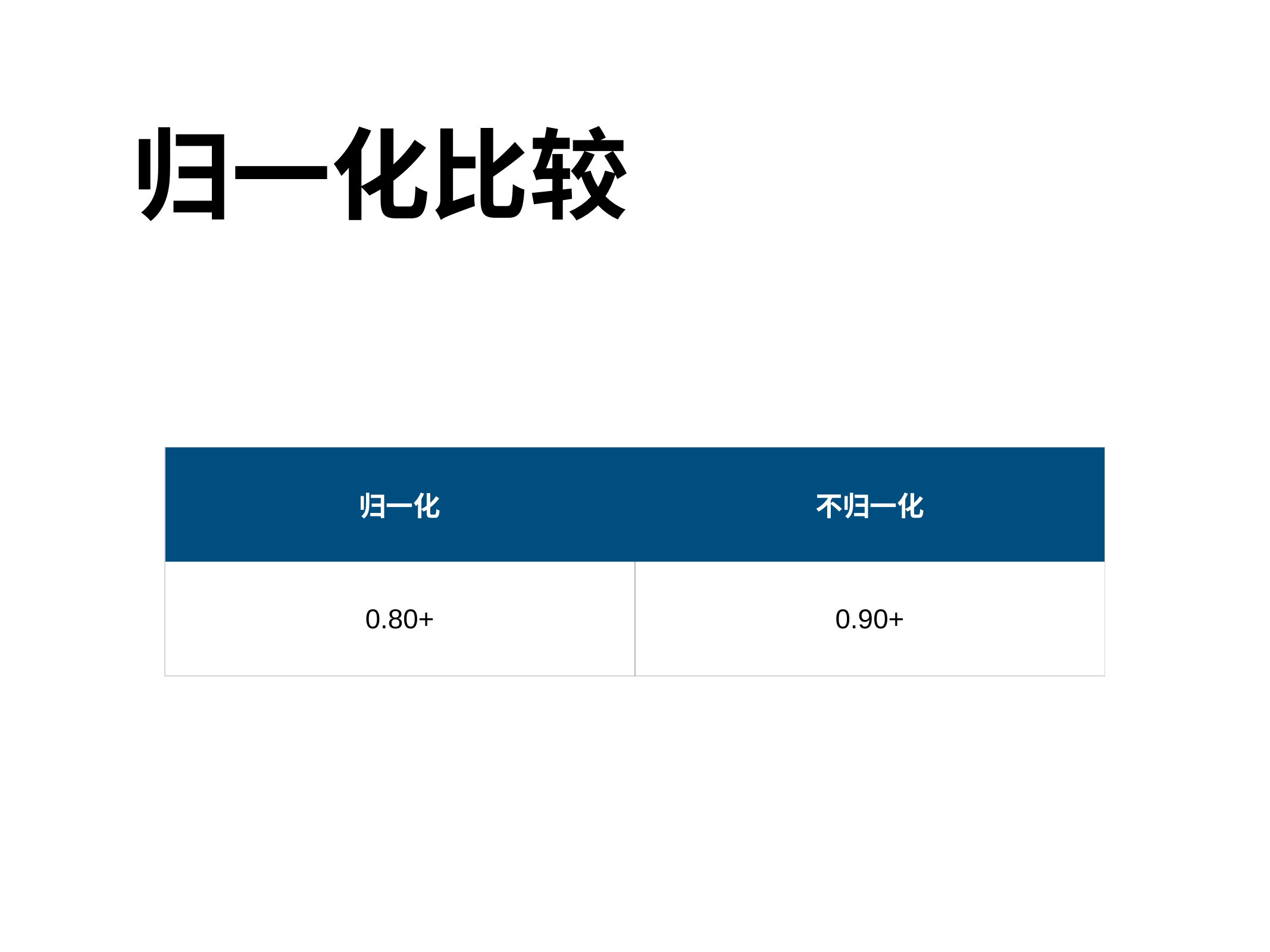

归一化比较
| 归一化 | 不归一化 |
| --- | --- |
| 0.80+ | 0.90+ |